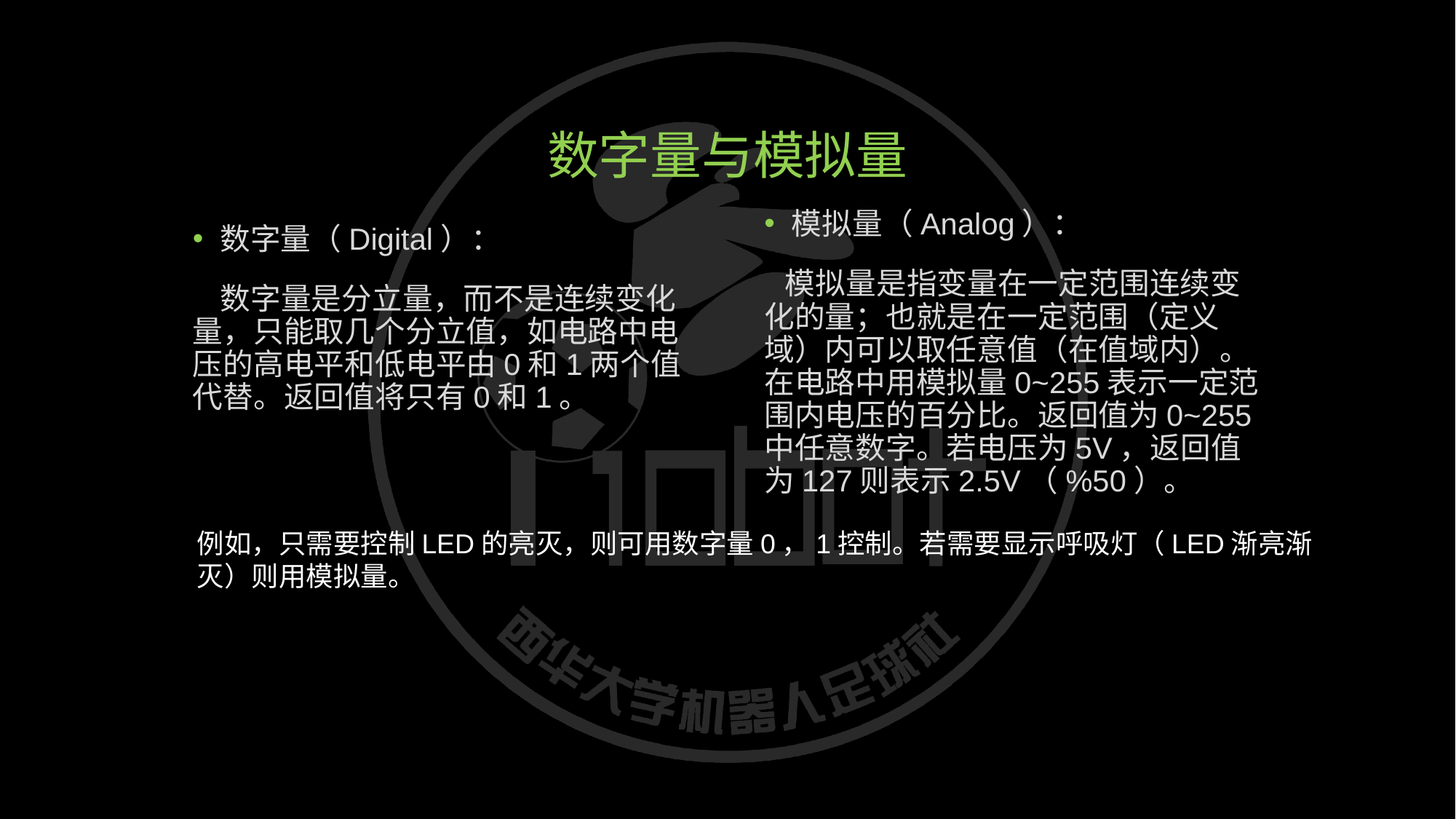

# 数字量与模拟量
模拟量（Analog）：
  模拟量是指变量在一定范围连续变化的量；也就是在一定范围（定义域）内可以取任意值（在值域内）。在电路中用模拟量0~255表示一定范围内电压的百分比。返回值为0~255中任意数字。若电压为5V，返回值为127则表示2.5V（%50）。
数字量（Digital）：
   数字量是分立量，而不是连续变化量，只能取几个分立值，如电路中电压的高电平和低电平由0和1两个值代替。返回值将只有0和1。
例如，只需要控制LED的亮灭，则可用数字量0，1控制。若需要显示呼吸灯（LED渐亮渐灭）则用模拟量。